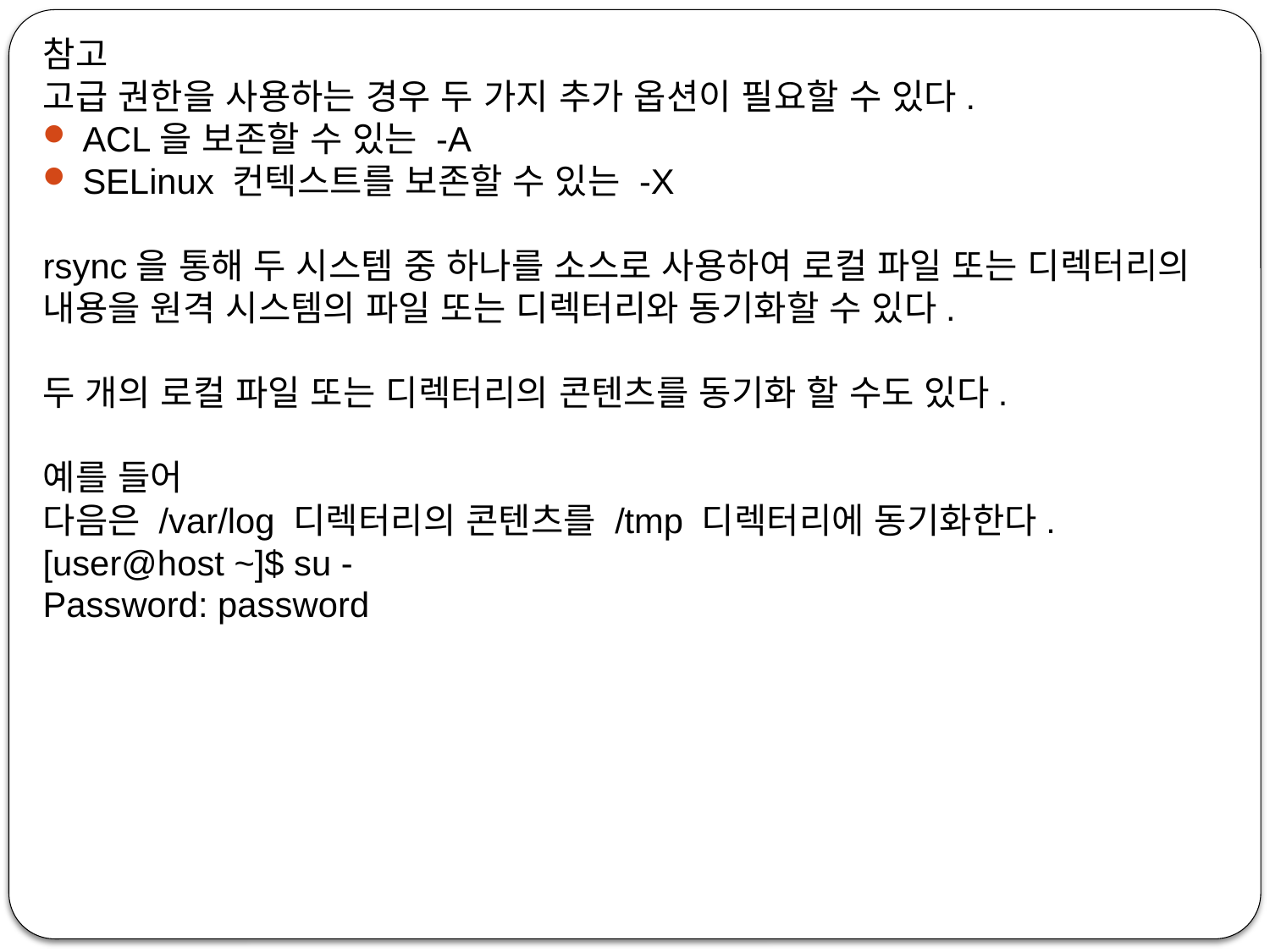

참고
고급 권한을 사용하는 경우 두 가지 추가 옵션이 필요할 수 있다.
ACL을 보존할 수 있는 -A
SELinux 컨텍스트를 보존할 수 있는 -X

rsync을 통해 두 시스템 중 하나를 소스로 사용하여 로컬 파일 또는 디렉터리의 내용을 원격 시스템의 파일 또는 디렉터리와 동기화할 수 있다.

두 개의 로컬 파일 또는 디렉터리의 콘텐츠를 동기화 할 수도 있다.

예를 들어
다음은 /var/log 디렉터리의 콘텐츠를 /tmp 디렉터리에 동기화한다.
[user@host ~]$ su -
Password: password